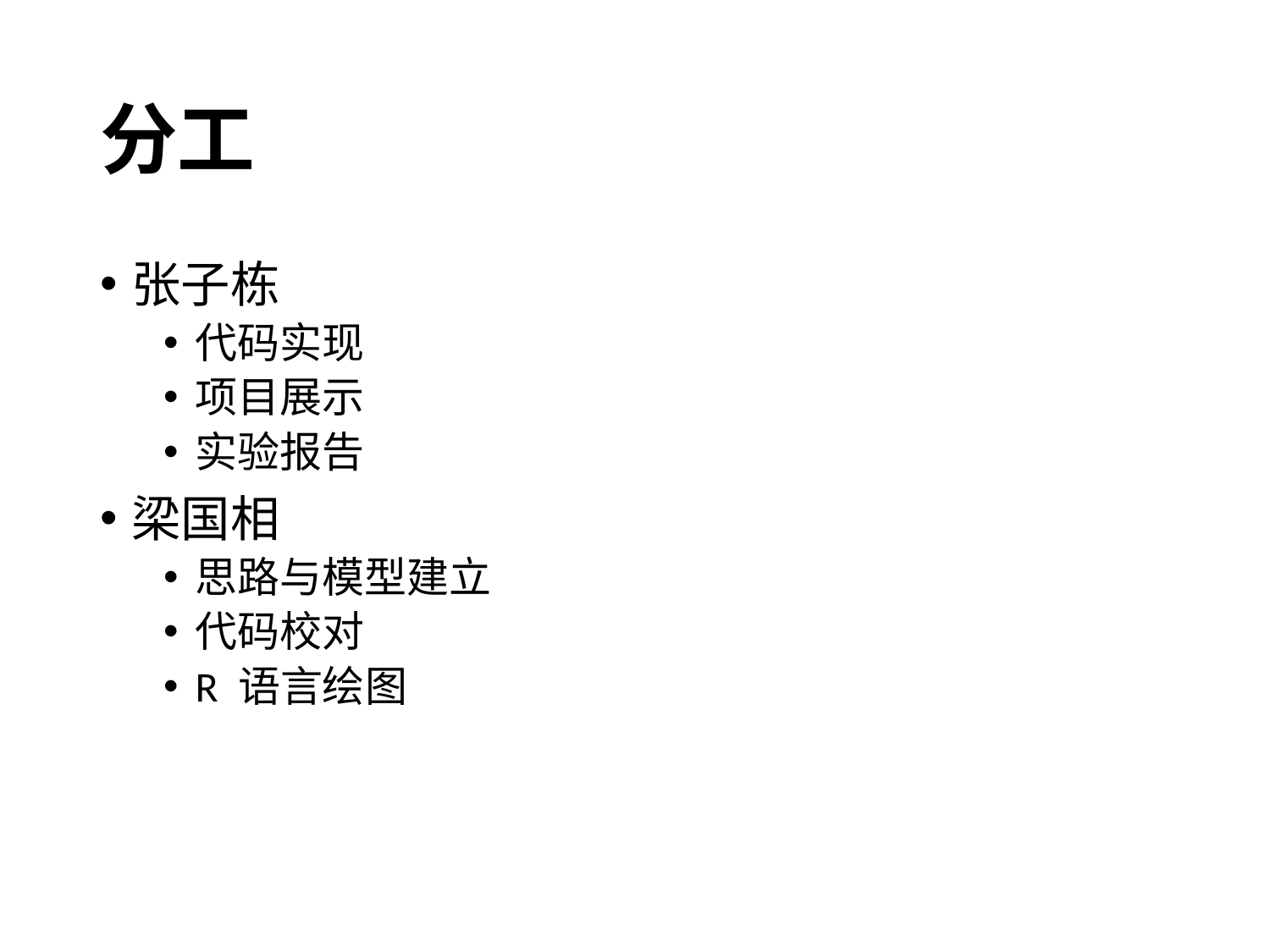

# 分工
张子栋
代码实现
项目展示
实验报告
梁国相
思路与模型建立
代码校对
R 语言绘图